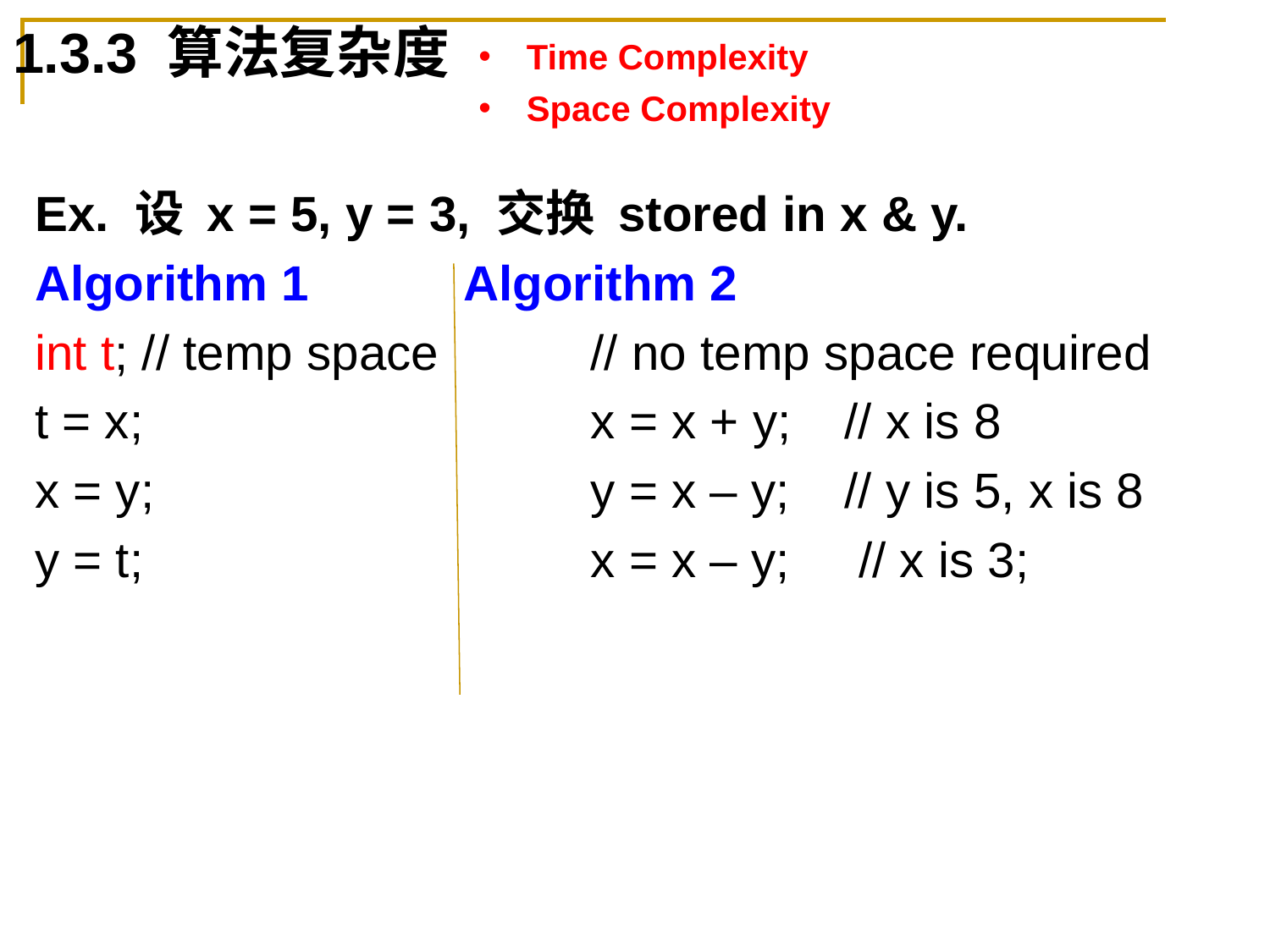

# 1.3.3 算法复杂度
Time Complexity
Space Complexity
Ex. 设 x = 5, y = 3, 交换 stored in x & y.
Algorithm 1		Algorithm 2
int t; // temp space		// no temp space required
t = x;				x = x + y;	// x is 8
x = y;				y = x – y;	// y is 5, x is 8
y = t;				x = x – y;     // x is 3;